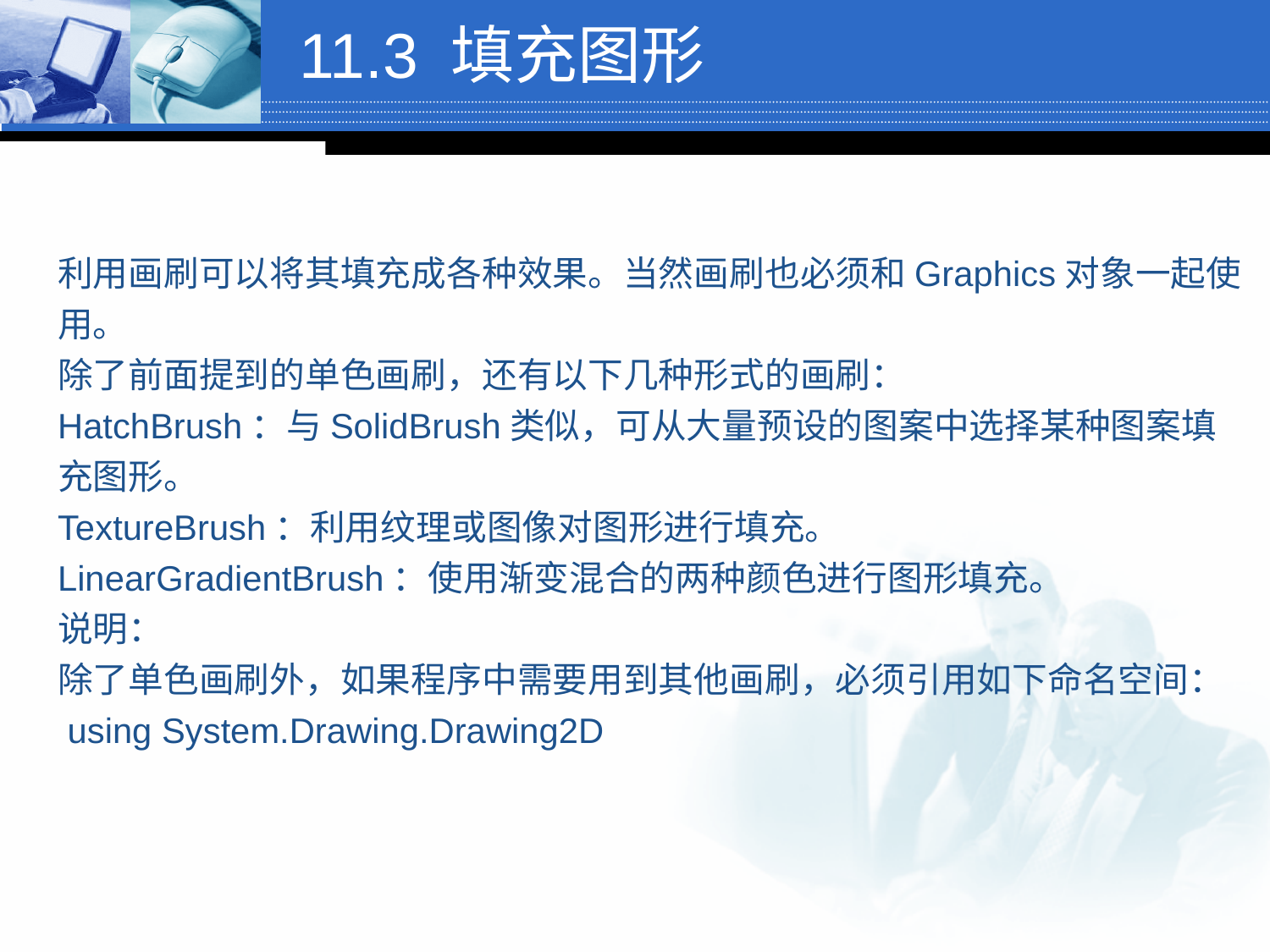

# 11.3 填充图形
利用画刷可以将其填充成各种效果。当然画刷也必须和Graphics对象一起使用。
除了前面提到的单色画刷，还有以下几种形式的画刷：
HatchBrush：与SolidBrush类似，可从大量预设的图案中选择某种图案填充图形。
TextureBrush：利用纹理或图像对图形进行填充。
LinearGradientBrush：使用渐变混合的两种颜色进行图形填充。
说明：
除了单色画刷外，如果程序中需要用到其他画刷，必须引用如下命名空间：
 using System.Drawing.Drawing2D